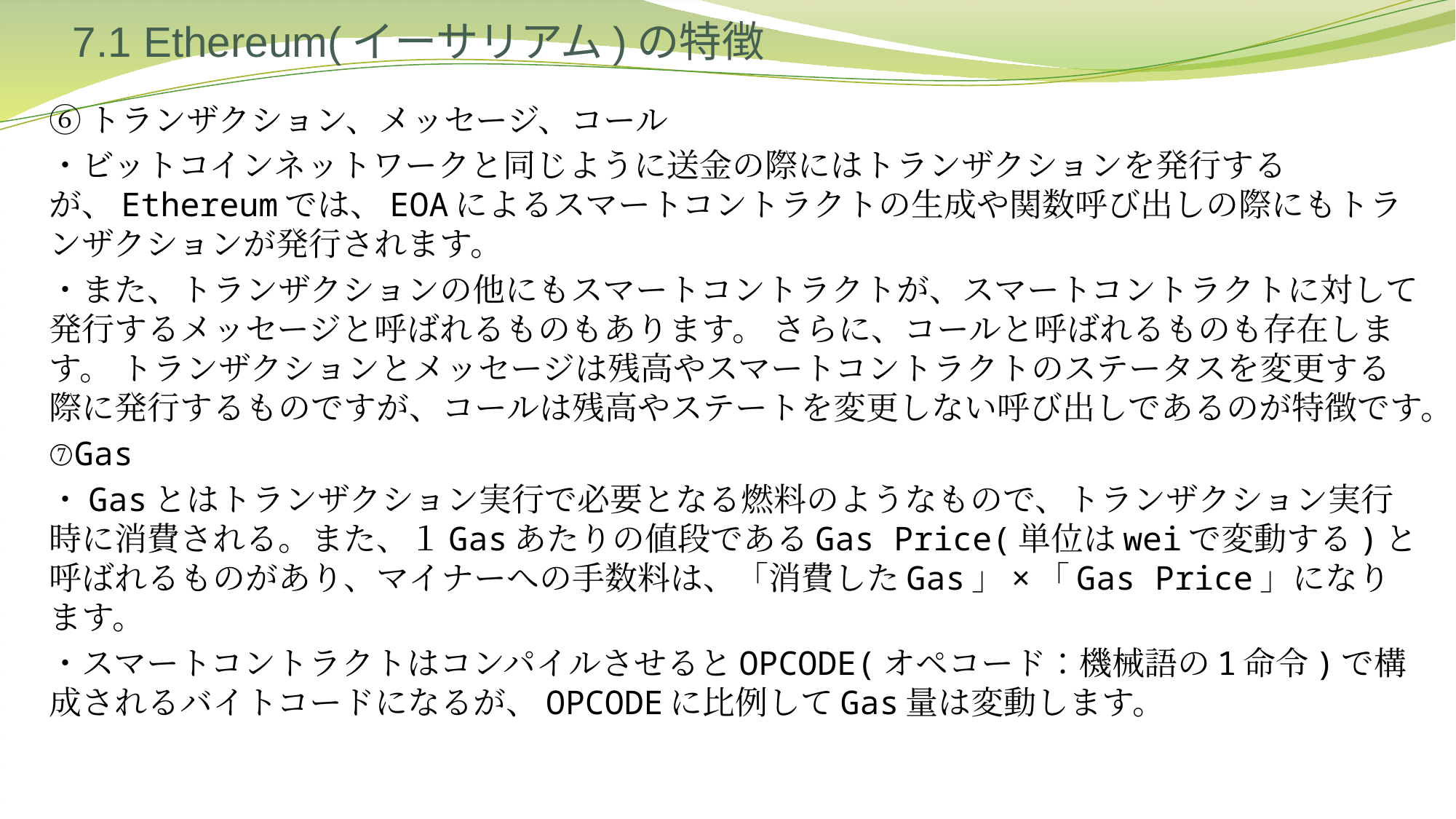

# 7.1 Ethereum(イーサリアム)の特徴
⑥トランザクション、メッセージ、コール
・ビットコインネットワークと同じように送金の際にはトランザクションを発行するが、Ethereumでは、EOAによるスマートコントラクトの生成や関数呼び出しの際にもトランザクションが発行されます。
・また、トランザクションの他にもスマートコントラクトが、スマートコントラクトに対して発行するメッセージと呼ばれるものもあります。 さらに、コールと呼ばれるものも存在します。 トランザクションとメッセージは残高やスマートコントラクトのステータスを変更する際に発行するものですが、コールは残高やステートを変更しない呼び出しであるのが特徴です。
⑦Gas
・Gasとはトランザクション実行で必要となる燃料のようなもので、トランザクション実行時に消費される。また、１Gasあたりの値段であるGas Price(単位はweiで変動する)と呼ばれるものがあり、マイナーへの手数料は、「消費したGas」×「Gas Price」になります。
・スマートコントラクトはコンパイルさせるとOPCODE(オペコード：機械語の1命令)で構成されるバイトコードになるが、OPCODEに比例してGas量は変動します。